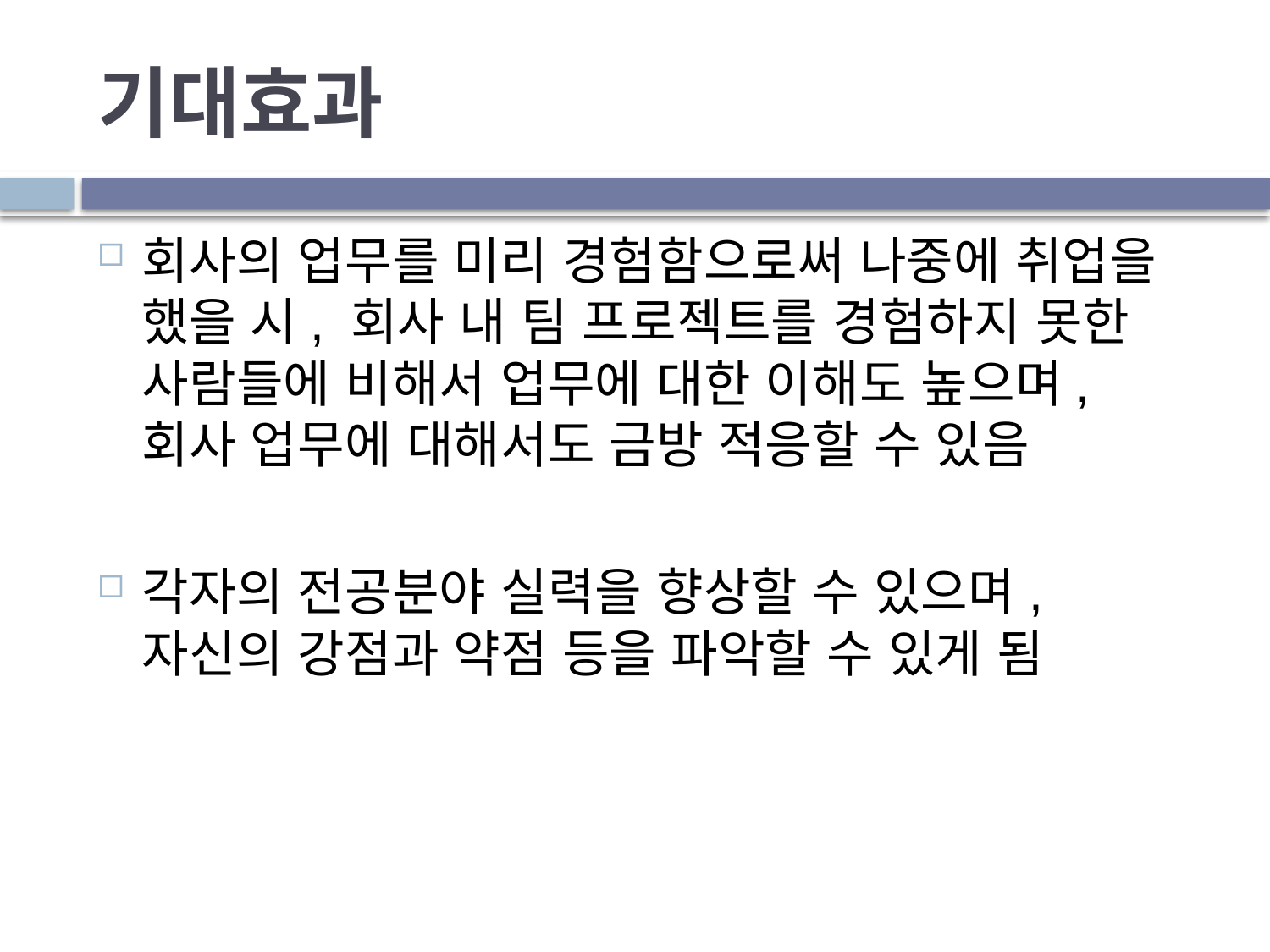

# 기대효과
회사의 업무를 미리 경험함으로써 나중에 취업을 했을 시, 회사 내 팀 프로젝트를 경험하지 못한 사람들에 비해서 업무에 대한 이해도 높으며, 회사 업무에 대해서도 금방 적응할 수 있음

각자의 전공분야 실력을 향상할 수 있으며, 자신의 강점과 약점 등을 파악할 수 있게 됨